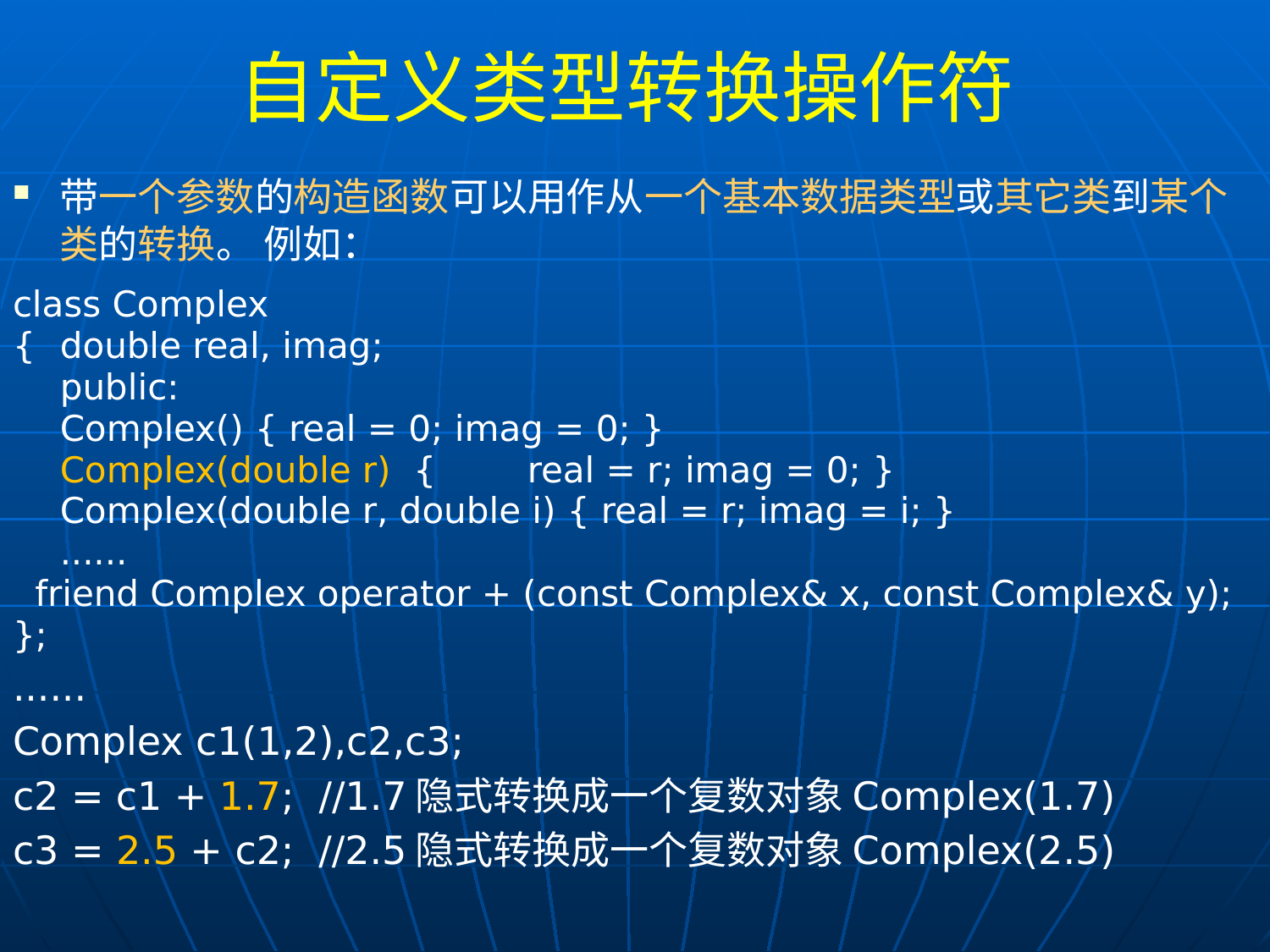

# 自定义类型转换操作符
带一个参数的构造函数可以用作从一个基本数据类型或其它类到某个类的转换。 例如：
class Complex
{		double real, imag;
	public:
		Complex() { real = 0; imag = 0; }
		Complex(double r)  {	real = r; imag = 0; }
		Complex(double r, double i) { real = r; imag = i; }
		......
  friend Complex operator + (const Complex& x, const Complex& y);
};
......
Complex c1(1,2),c2,c3;
c2 = c1 + 1.7;  //1.7隐式转换成一个复数对象Complex(1.7)
c3 = 2.5 + c2;  //2.5隐式转换成一个复数对象Complex(2.5)